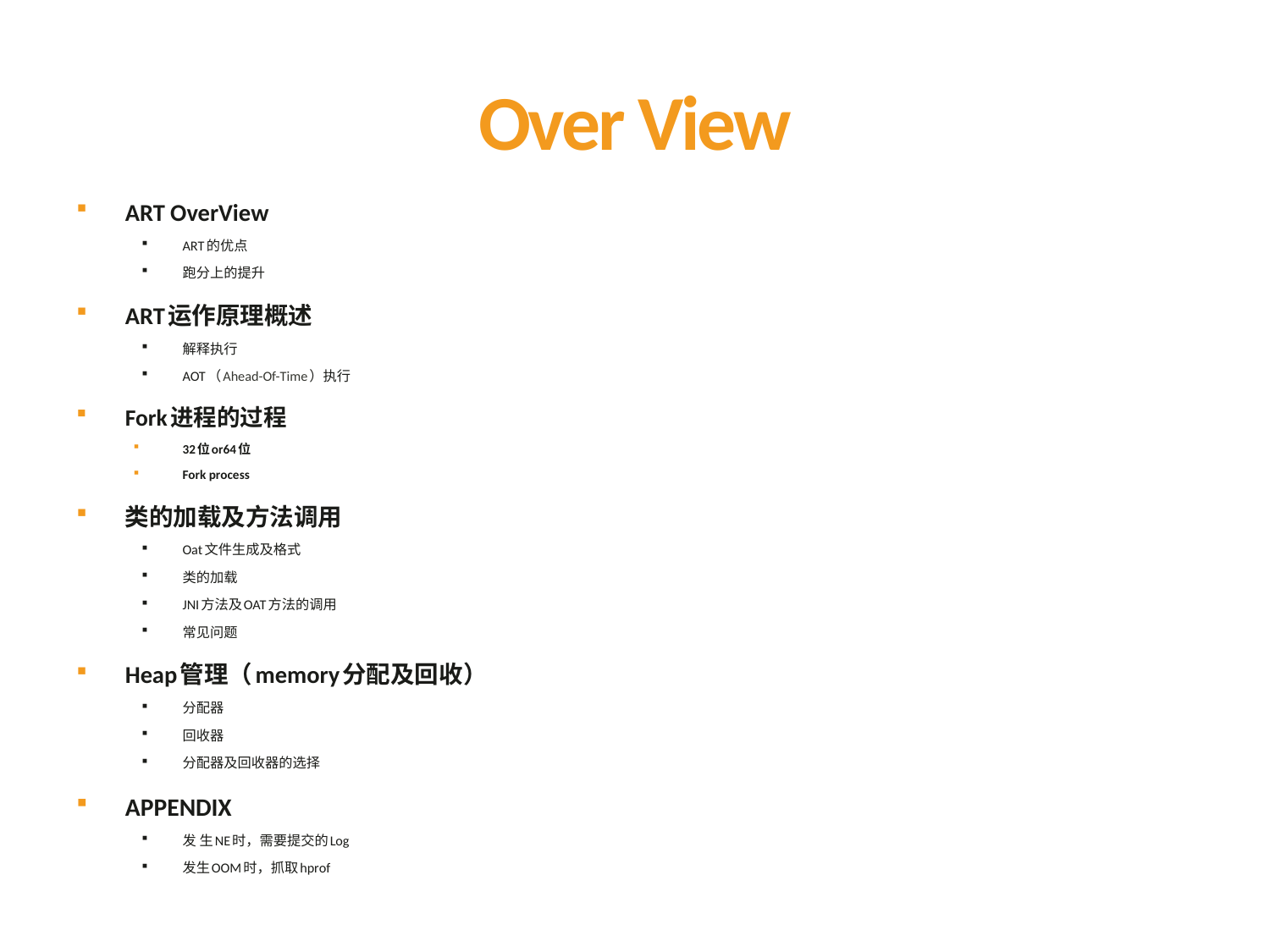

# Over View
ART OverView
ART的优点
跑分上的提升
ART运作原理概述
解释执行
AOT（Ahead-Of-Time）执行
Fork进程的过程
32位or64位
Fork process
类的加载及方法调用
Oat文件生成及格式
类的加载
JNI方法及OAT方法的调用
常见问题
Heap管理（memory分配及回收）
分配器
回收器
分配器及回收器的选择
APPENDIX
发 生NE时，需要提交的Log
发生OOM时，抓取hprof